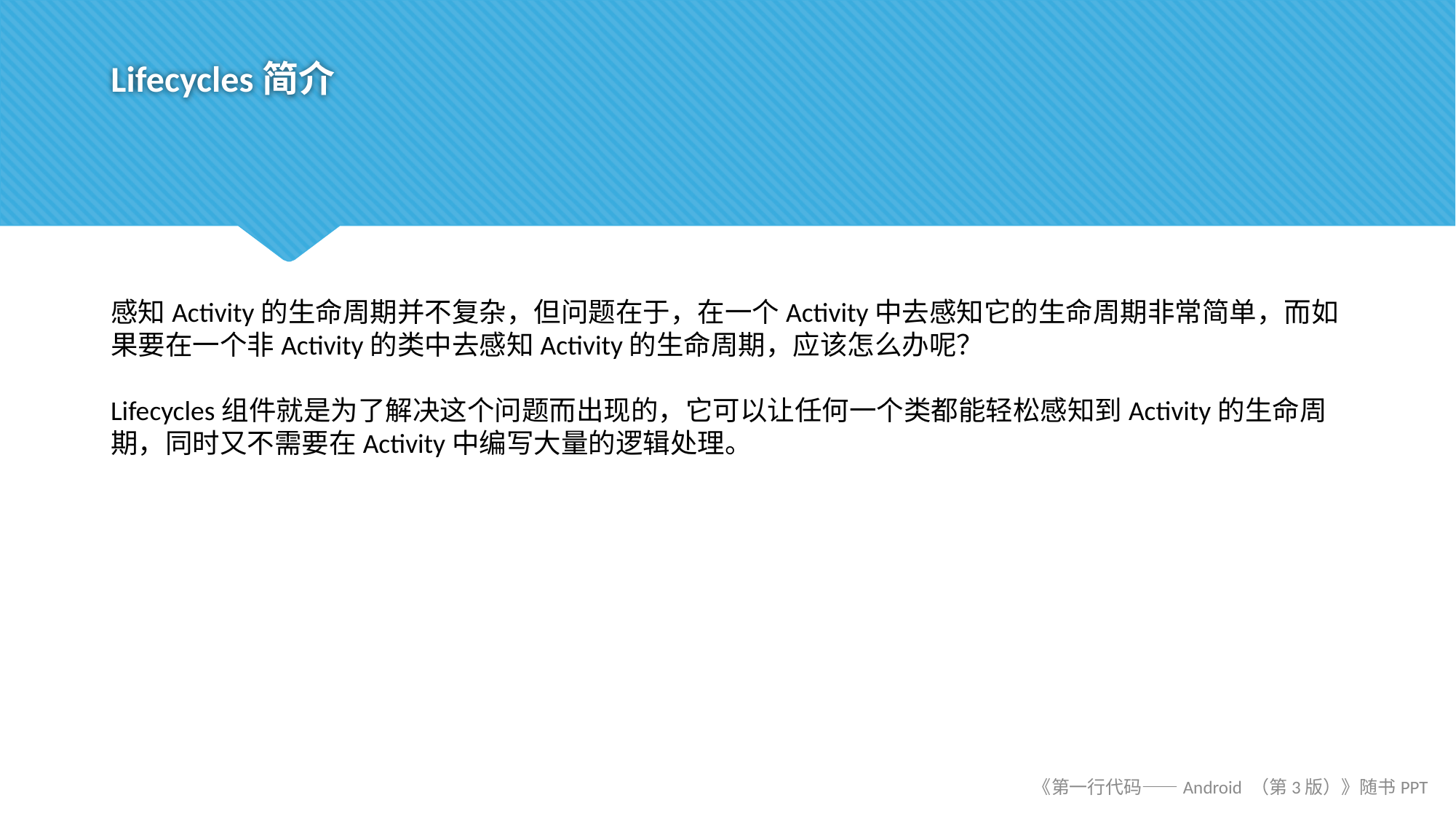

# Lifecycles简介
感知Activity的生命周期并不复杂，但问题在于，在一个Activity中去感知它的生命周期非常简单，而如果要在一个非Activity的类中去感知Activity的生命周期，应该怎么办呢？

Lifecycles组件就是为了解决这个问题而出现的，它可以让任何一个类都能轻松感知到Activity的生命周期，同时又不需要在Activity中编写大量的逻辑处理。